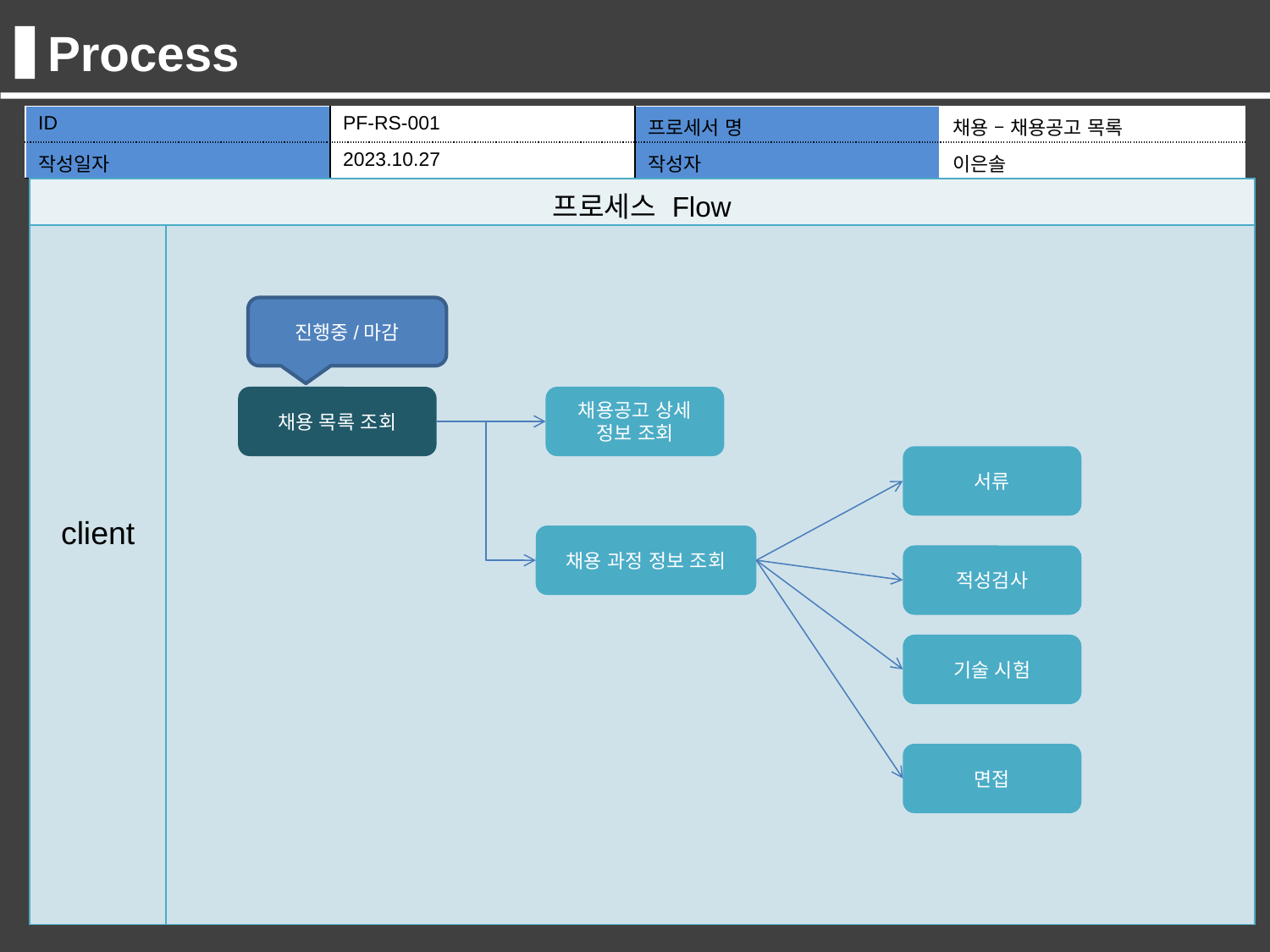

Process

| ID | PF-RS-001 | 프로세서 명 | 채용 – 채용공고 목록 |
| --- | --- | --- | --- |
| 작성일자 | 2023.10.27 | 작성자 | 이은솔 |
| 프로세스 Flow |  |
| --- | --- |
| client |  |
진행중/마감
채용 목록 조회
채용공고 상세 정보 조회
서류
채용 과정 정보 조회
적성검사
기술 시험
면접